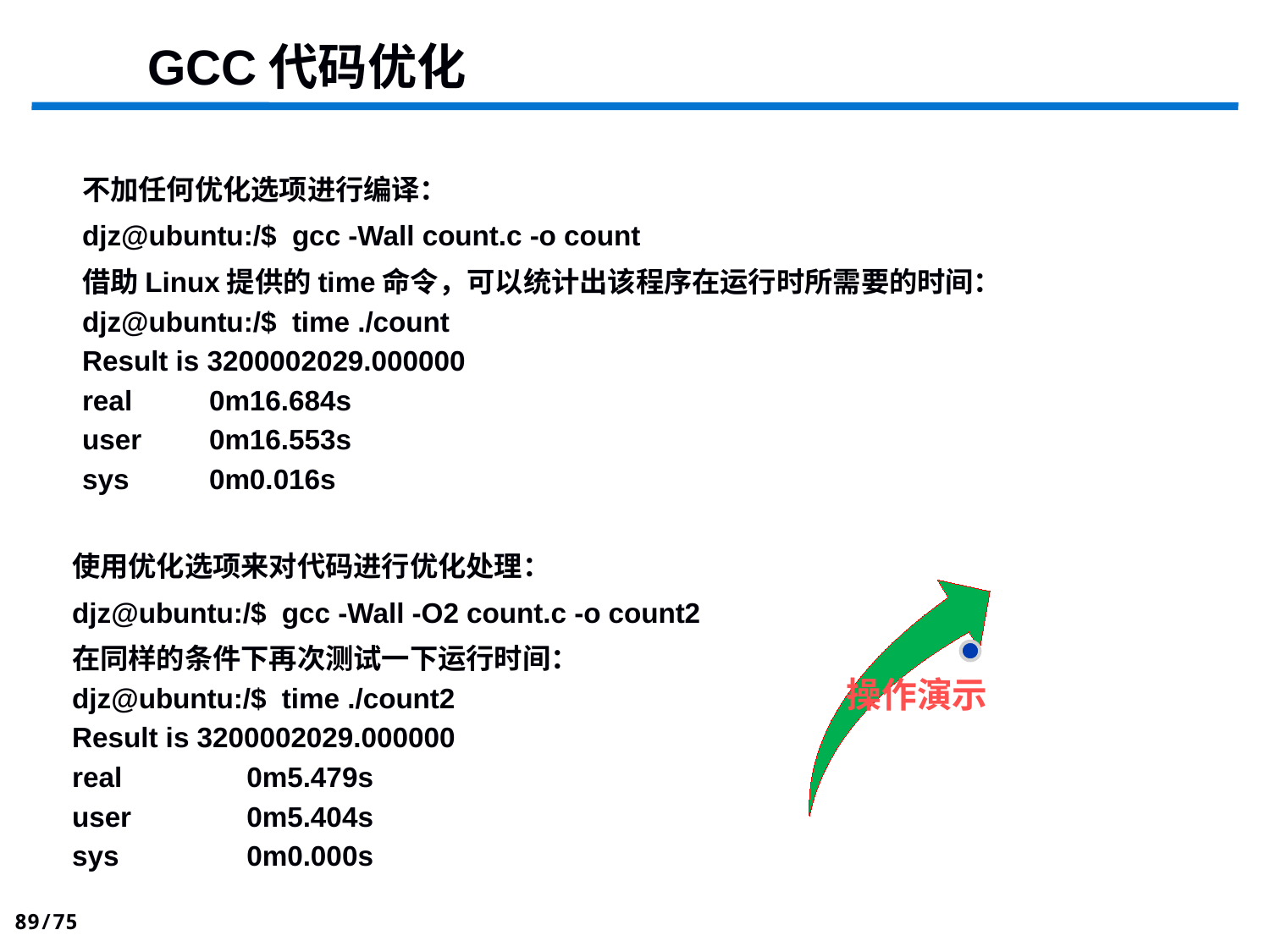

GCC代码优化
不加任何优化选项进行编译：
djz@ubuntu:/$  gcc -Wall count.c -o count
借助Linux提供的time命令，可以统计出该程序在运行时所需要的时间：
djz@ubuntu:/$  time ./count
Result is 3200002029.000000
real	0m16.684s
user	0m16.553s
sys	0m0.016s
使用优化选项来对代码进行优化处理：
djz@ubuntu:/$  gcc -Wall -O2 count.c -o count2
在同样的条件下再次测试一下运行时间：
djz@ubuntu:/$  time ./count2
Result is 3200002029.000000
real	0m5.479s
user	0m5.404s
sys 	0m0.000s
操作演示